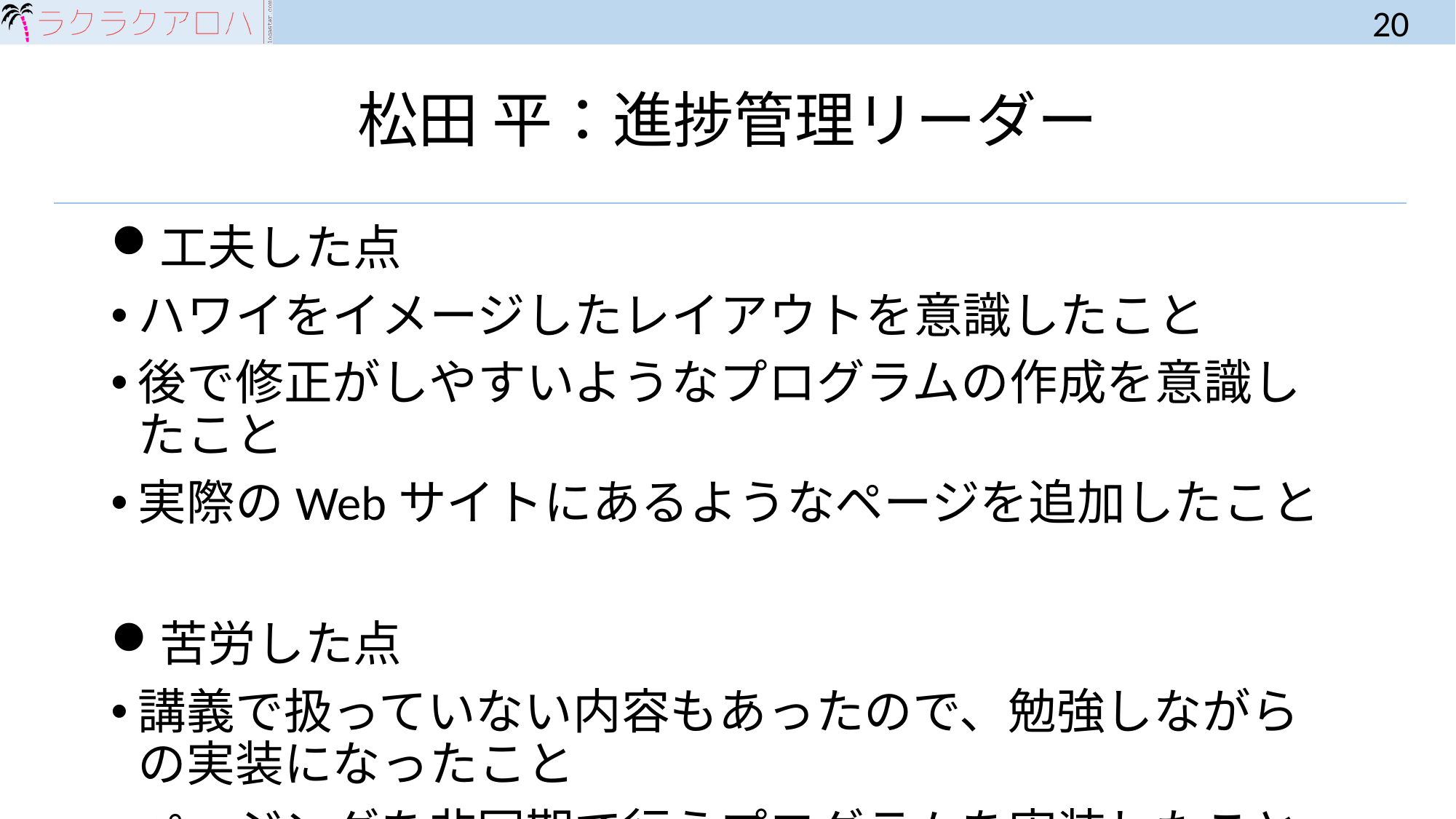

20
# 松田 平：進捗管理リーダー
工夫した点
ハワイをイメージしたレイアウトを意識したこと
後で修正がしやすいようなプログラムの作成を意識したこと
実際のWebサイトにあるようなページを追加したこと

苦労した点
講義で扱っていない内容もあったので、勉強しながらの実装になったこと
ページングを非同期で行うプログラムを実装したこと